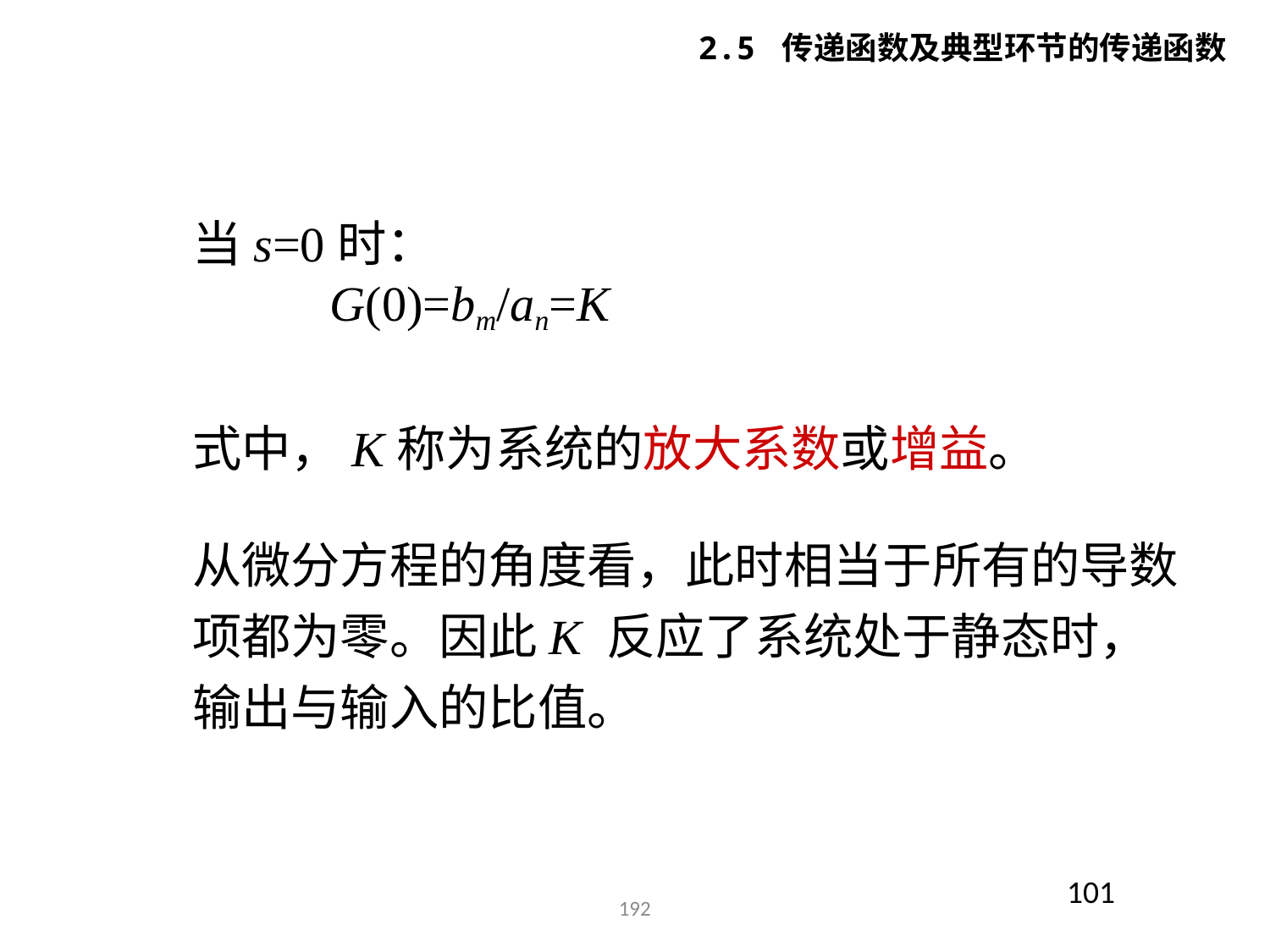

2.5 传递函数及典型环节的传递函数
当s=0时：
          G(0)=bm/an=K
式中，K称为系统的放大系数或增益。
从微分方程的角度看，此时相当于所有的导数项都为零。因此K 反应了系统处于静态时，输出与输入的比值。
101
192